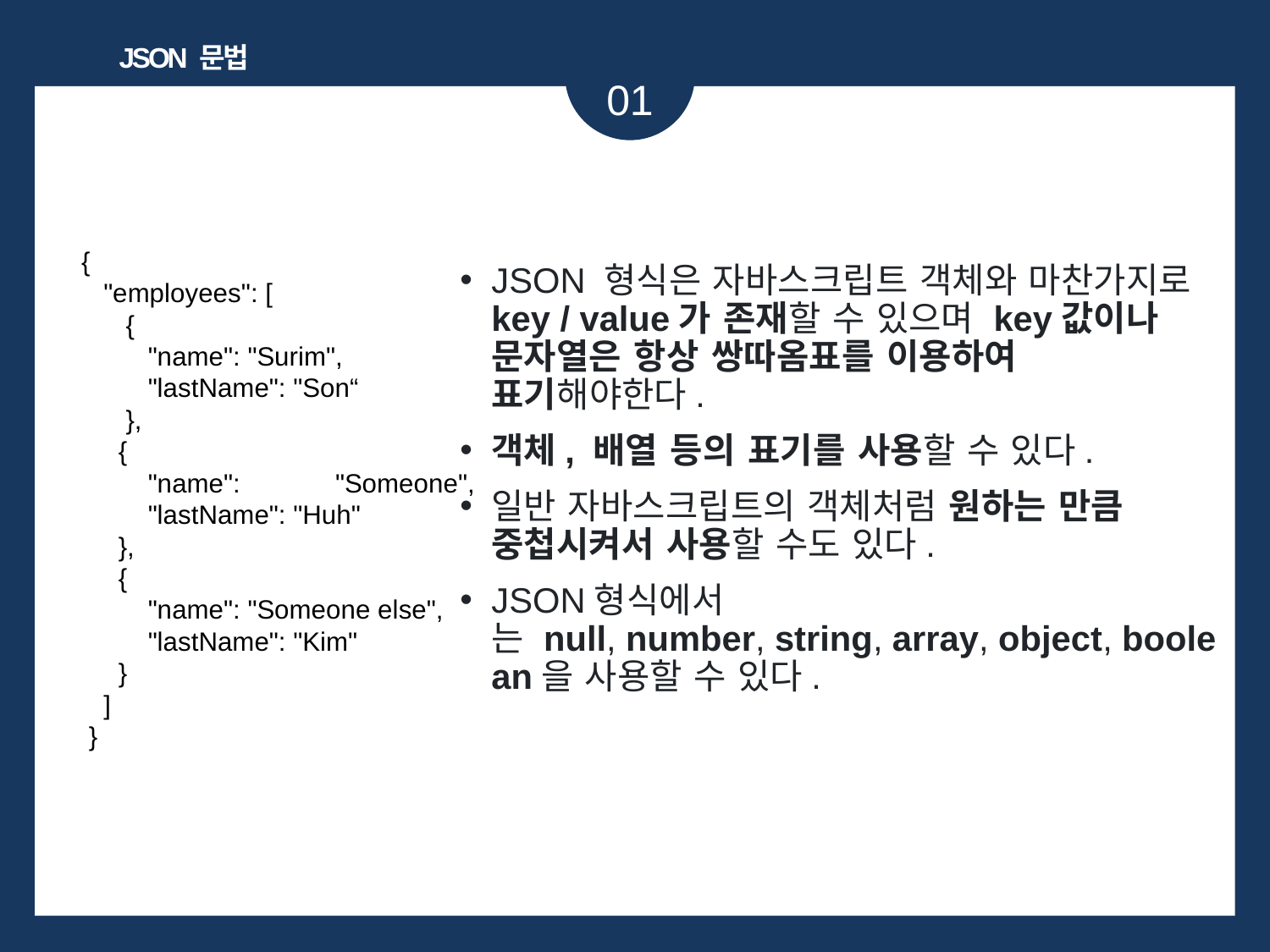

JSON 문법
01

{
   "employees": [
      {
         "name": "Surim",
         "lastName": "Son“
      },
     {
         "name": 	"Someone",
         "lastName": "Huh"
     },
     {
         "name": "Someone else",
         "lastName": "Kim"
     }
   ]
 }
JSON 형식은 자바스크립트 객체와 마찬가지로 key / value가 존재할 수 있으며 key값이나 문자열은 항상 쌍따옴표를 이용하여 표기해야한다.
객체, 배열 등의 표기를 사용할 수 있다.
일반 자바스크립트의 객체처럼 원하는 만큼 중첩시켜서 사용할 수도 있다.
JSON형식에서는 null, number, string, array, object, boolean을 사용할 수 있다.